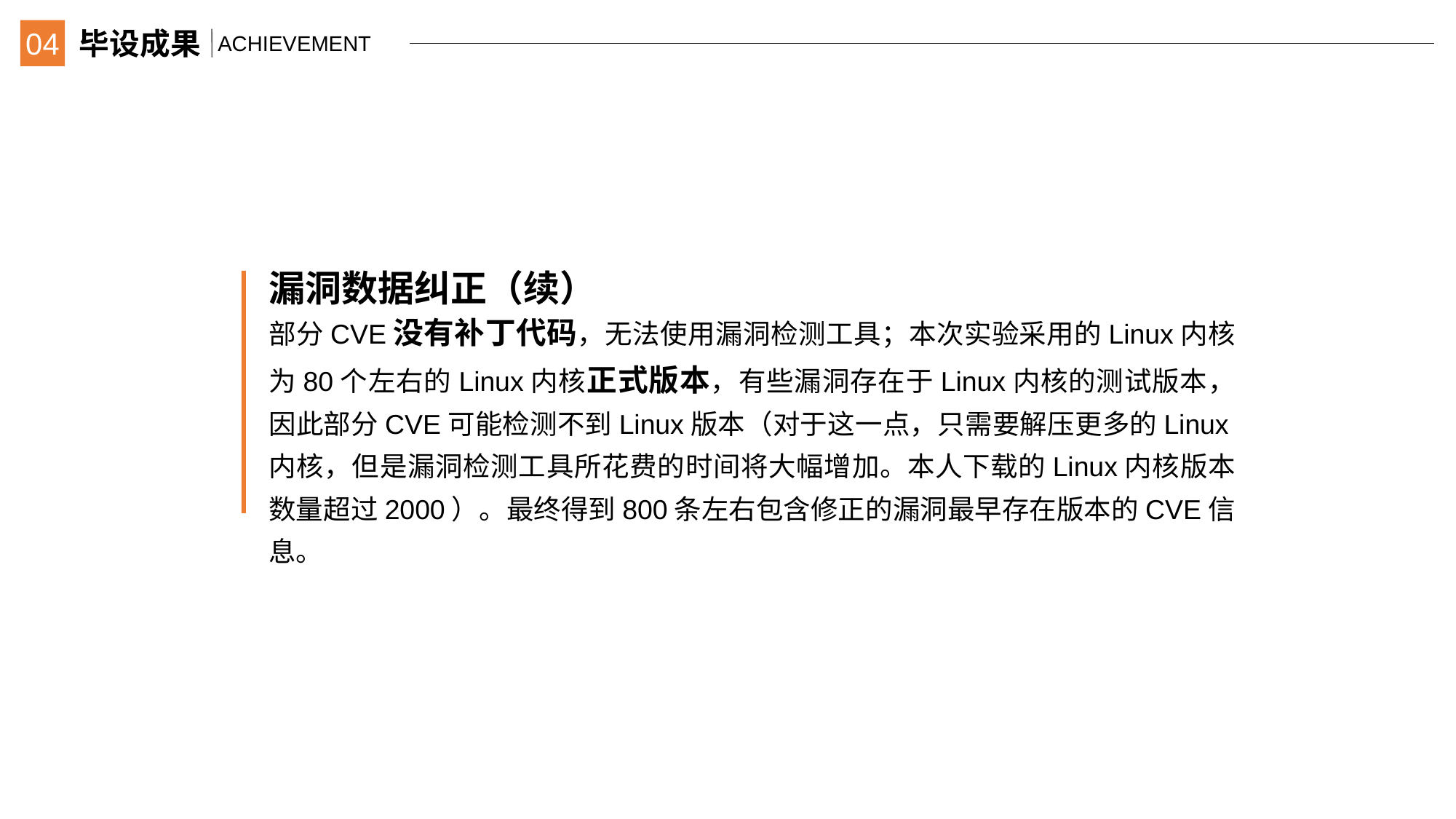

04
毕设成果

ACHIEVEMENT
漏洞数据纠正（续）

部分CVE没有补丁代码，无法使用漏洞检测工具；本次实验采用的Linux内核为80个左右的Linux内核正式版本，有些漏洞存在于Linux内核的测试版本，因此部分CVE可能检测不到Linux版本（对于这一点，只需要解压更多的Linux内核，但是漏洞检测工具所花费的时间将大幅增加。本人下载的Linux内核版本数量超过2000）。最终得到800条左右包含修正的漏洞最早存在版本的CVE信息。